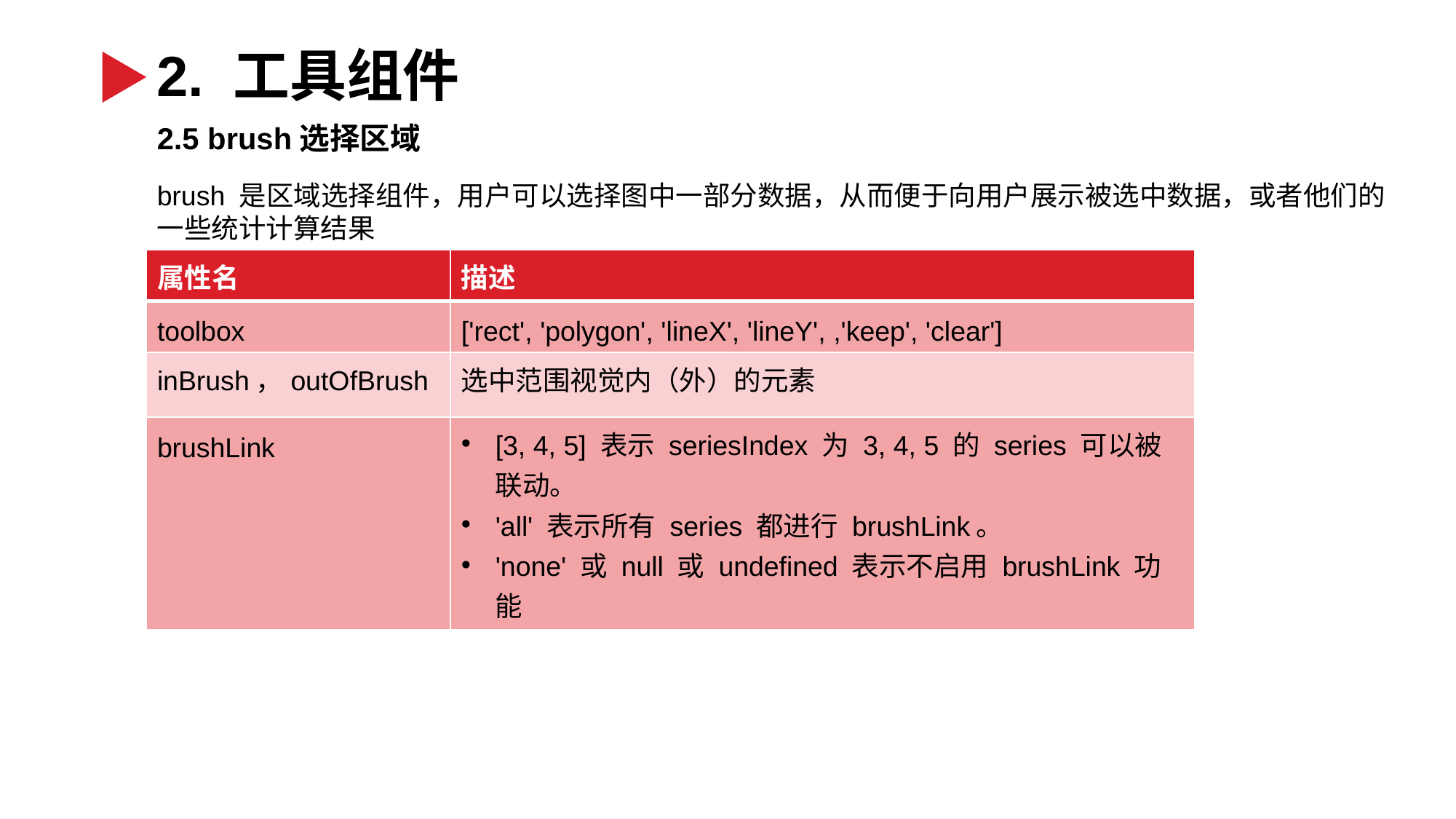

2. 工具组件

2.5 brush选择区域
brush 是区域选择组件，用户可以选择图中一部分数据，从而便于向用户展示被选中数据，或者他们的一些统计计算结果
| 属性名 | 描述 |
| --- | --- |
| toolbox | ['rect', 'polygon', 'lineX', 'lineY', ,'keep', 'clear'] |
| inBrush，outOfBrush | 选中范围视觉内（外）的元素 |
| brushLink | [3, 4, 5] 表示 seriesIndex 为 3, 4, 5 的 series 可以被联动。 'all' 表示所有 series 都进行 brushLink。 'none' 或 null 或 undefined 表示不启用 brushLink 功能 |